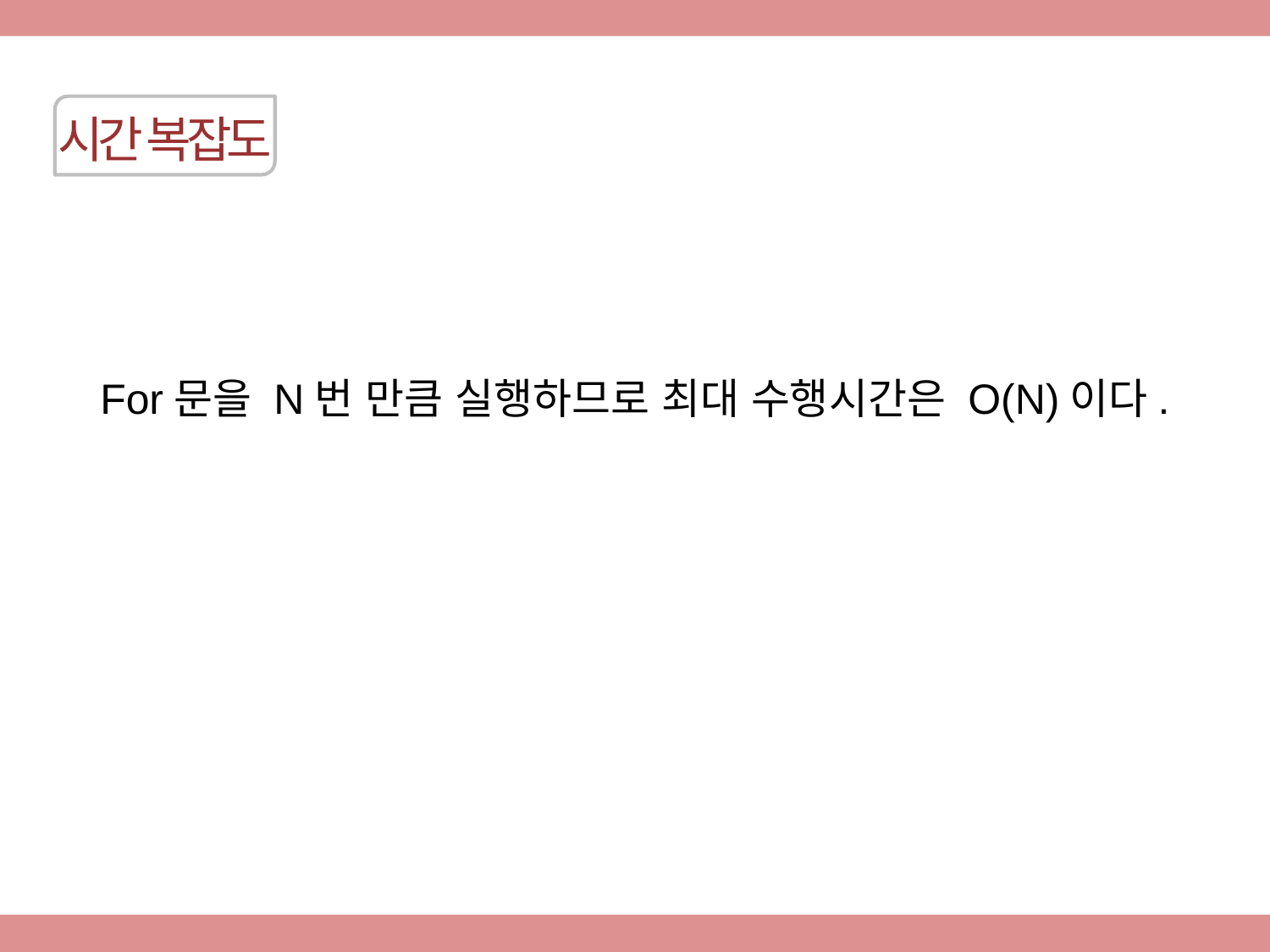

시간 복잡도
For문을 N번 만큼 실행하므로 최대 수행시간은 O(N)이다.